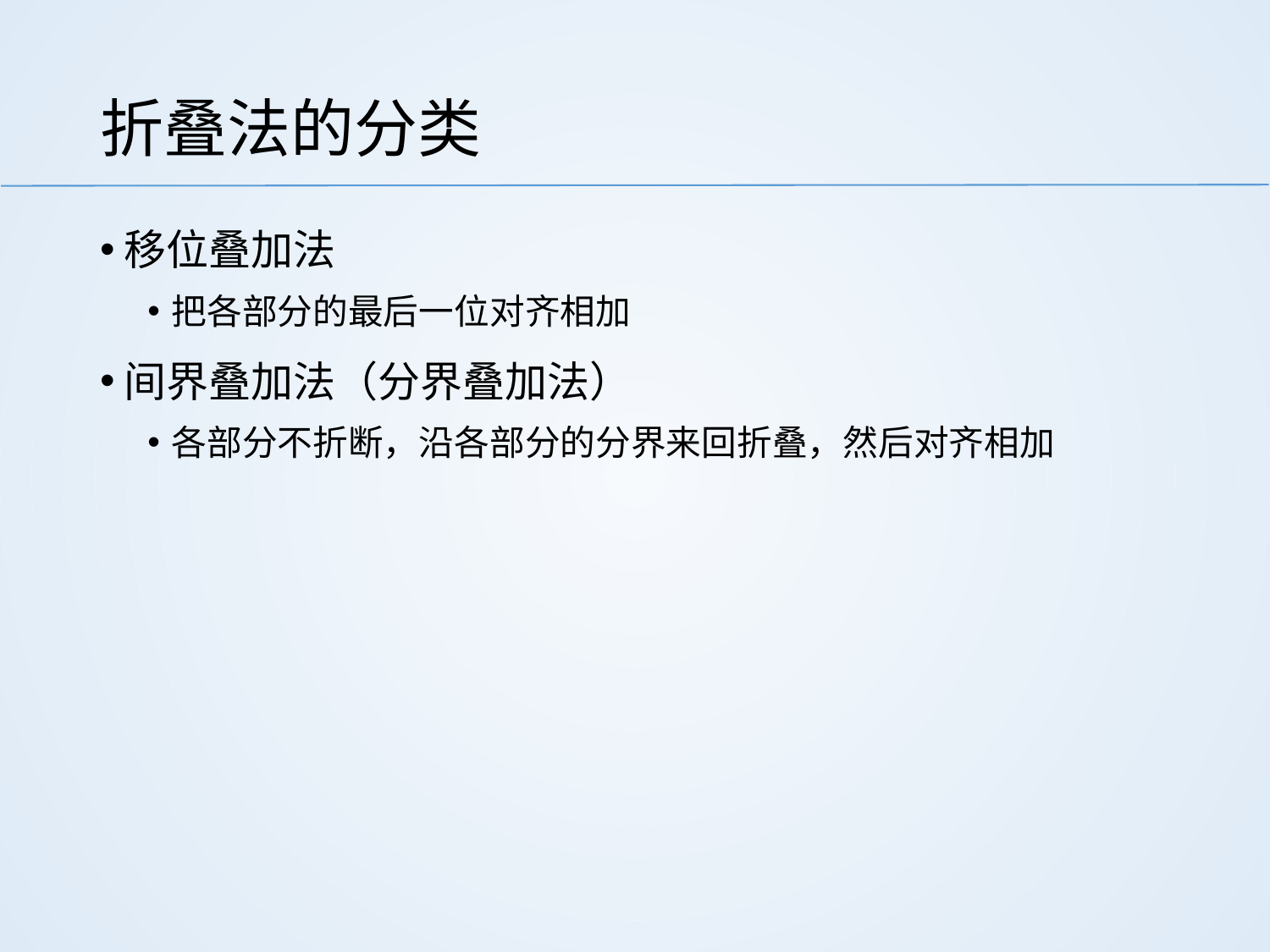

# 折叠法的分类
移位叠加法
把各部分的最后一位对齐相加
间界叠加法（分界叠加法）
各部分不折断，沿各部分的分界来回折叠，然后对齐相加
36